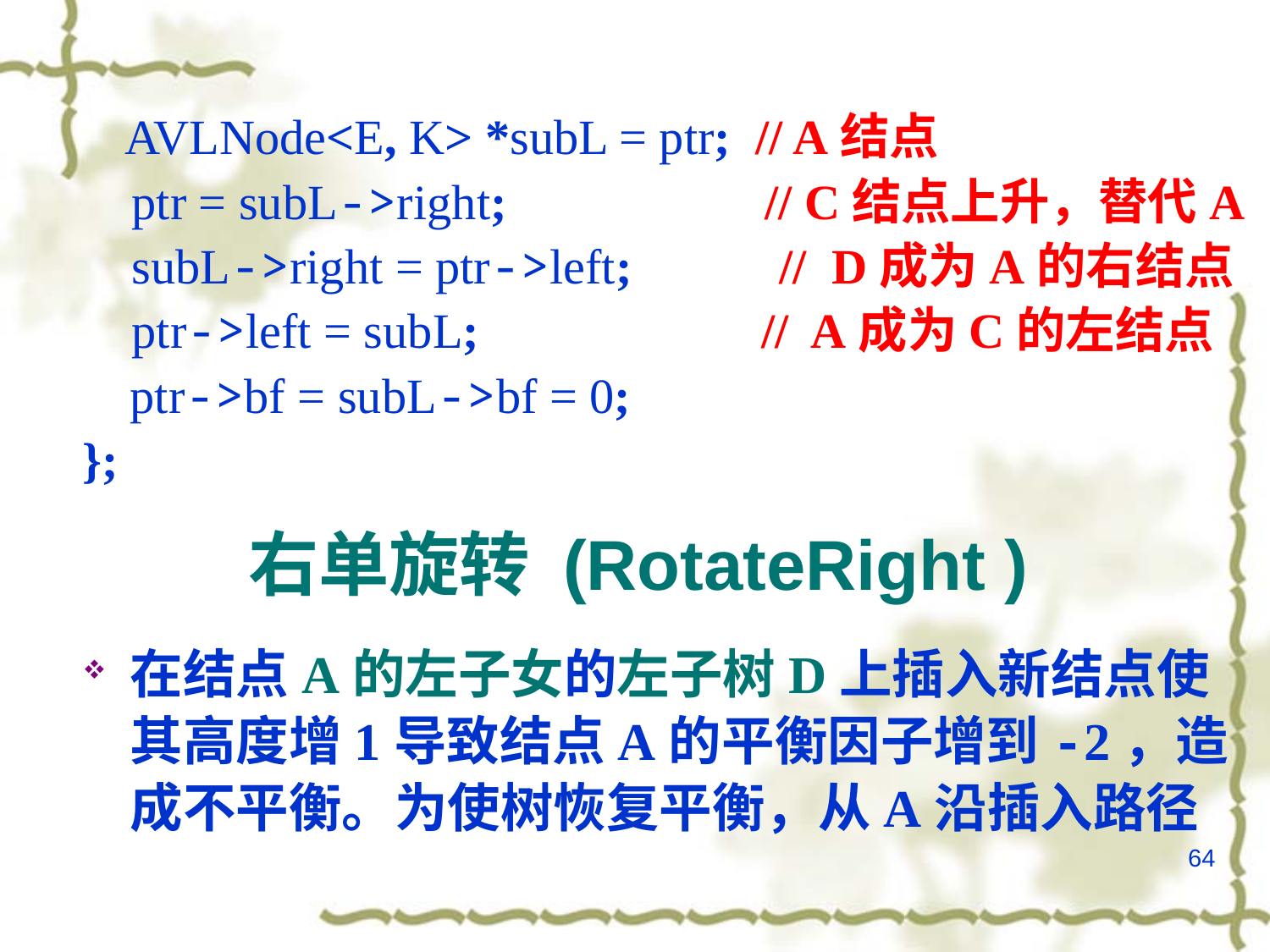

AVLNode<E, K> *subL = ptr;  // A结点
    ptr = subL->right;                     // C结点上升，替代A
    subL->right = ptr->left;            //  D成为A的右结点
    ptr->left = subL;                       //  A成为C的左结点
	ptr->bf = subL->bf = 0;
};

在结点A的左子女的左子树D上插入新结点使其高度增1导致结点A的平衡因子增到-2，造成不平衡。为使树恢复平衡，从A沿插入路径
# 右单旋转 (RotateRight )
64